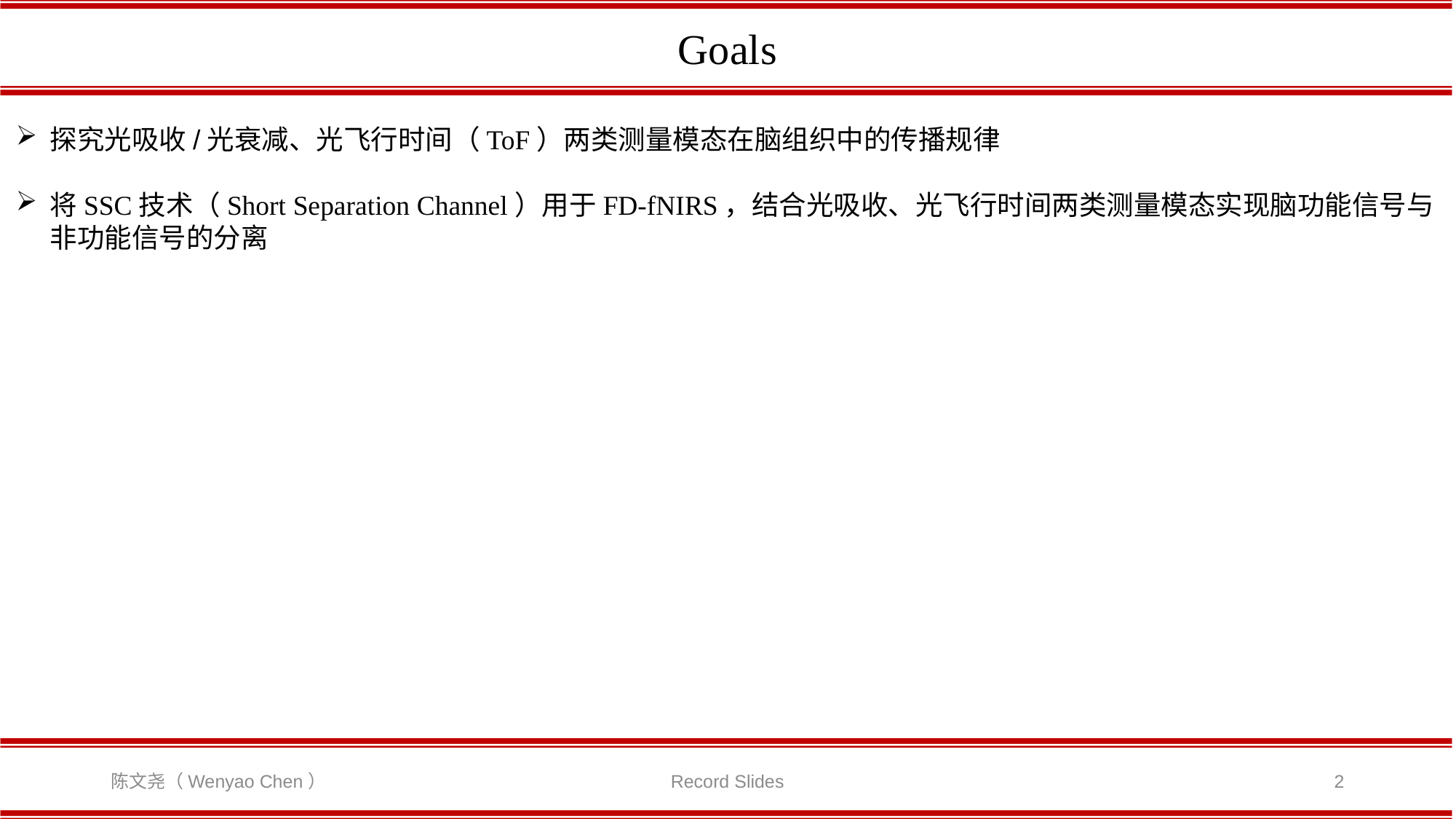

Goals
探究光吸收/光衰减、光飞行时间（ToF）两类测量模态在脑组织中的传播规律

将SSC技术（Short Separation Channel）用于FD-fNIRS，结合光吸收、光飞行时间两类测量模态实现脑功能信号与非功能信号的分离
陈文尧（Wenyao Chen）
Record Slides
2